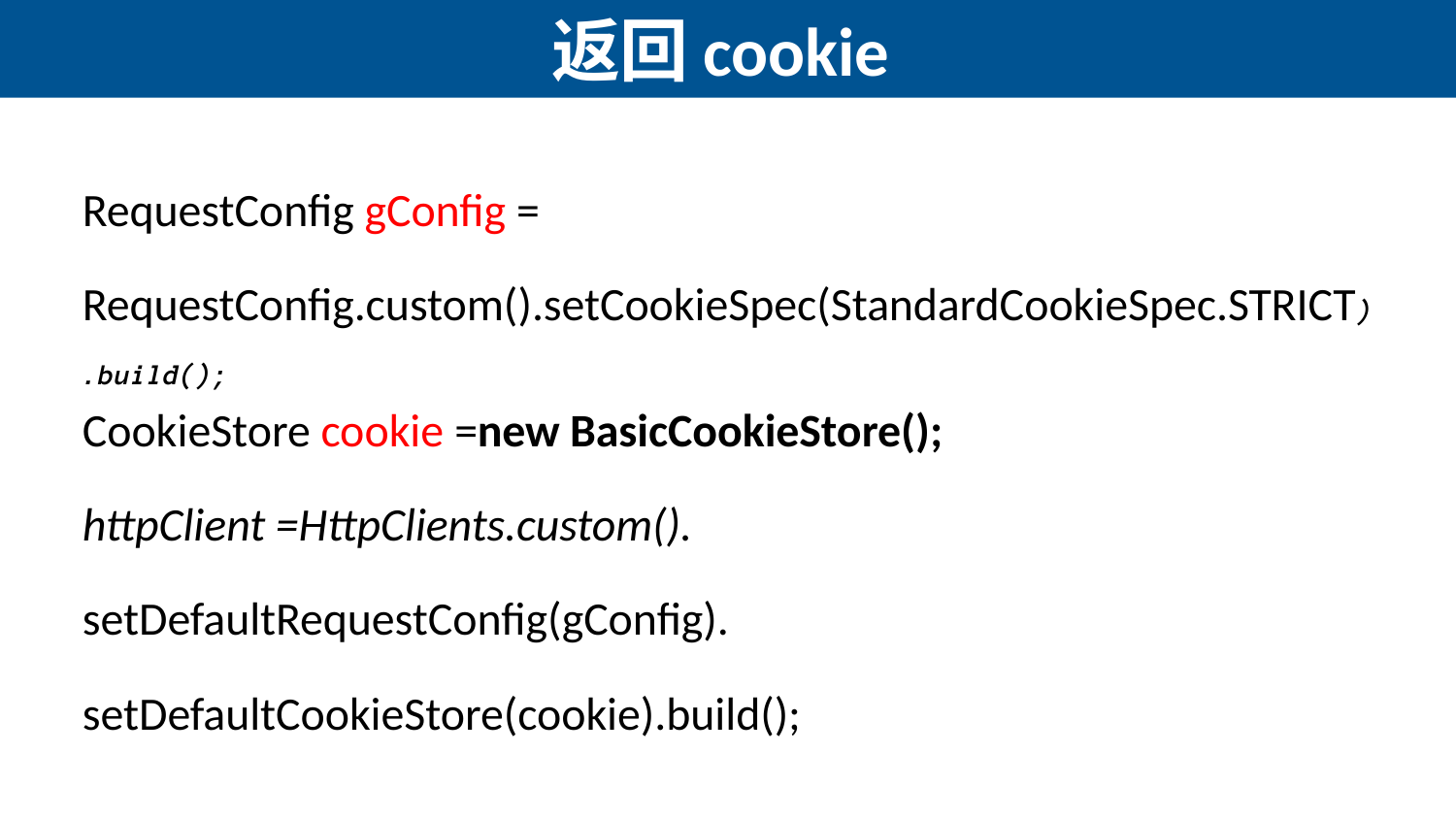

# 返回cookie
RequestConfig gConfig =
RequestConfig.custom().setCookieSpec(StandardCookieSpec.STRICT).build();
CookieStore cookie =new BasicCookieStore();
httpClient =HttpClients.custom().
setDefaultRequestConfig(gConfig).
setDefaultCookieStore(cookie).build();